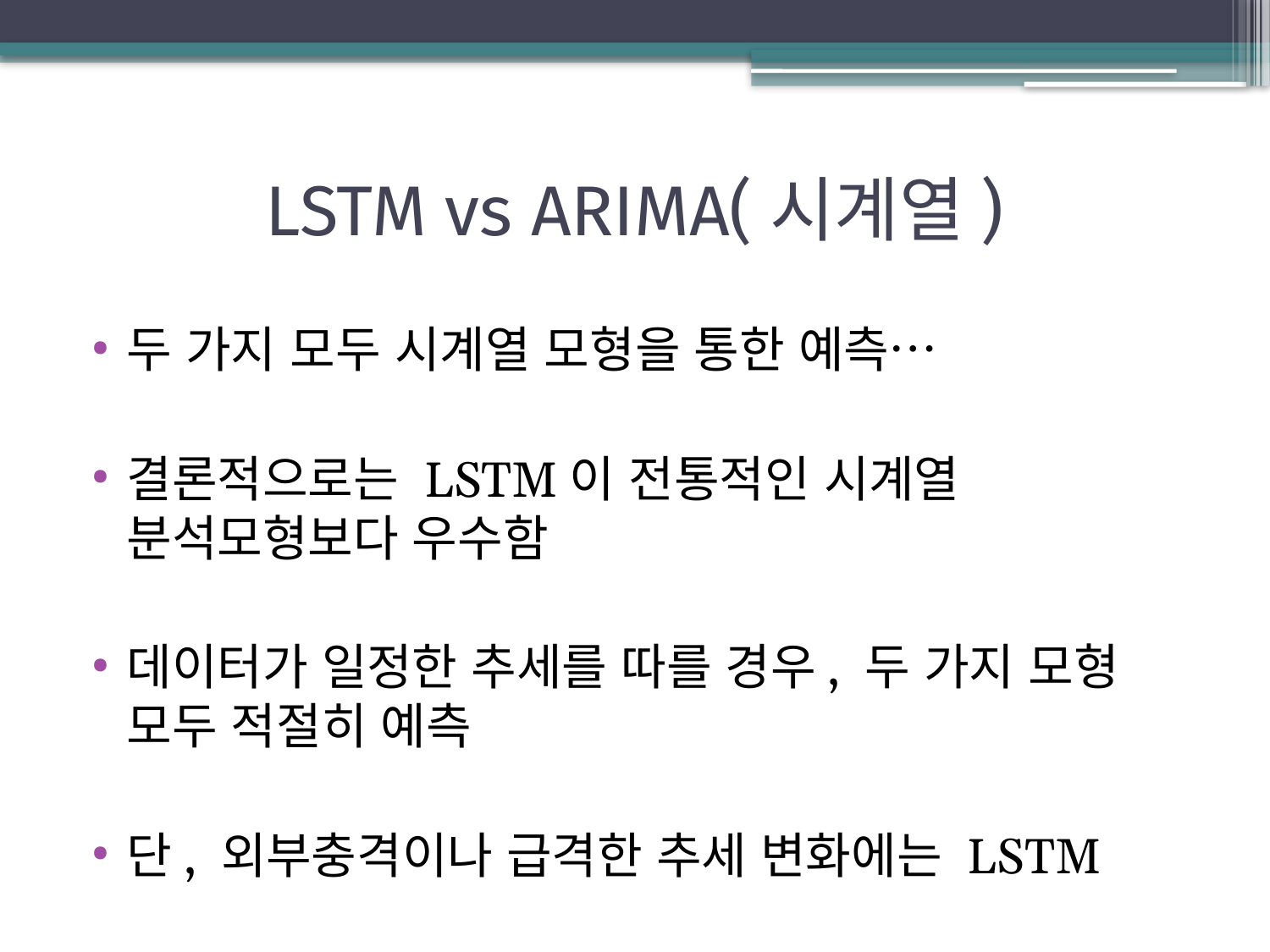

# LSTM vs ARIMA(시계열)
두 가지 모두 시계열 모형을 통한 예측…

결론적으로는 LSTM이 전통적인 시계열 분석모형보다 우수함

데이터가 일정한 추세를 따를 경우, 두 가지 모형 모두 적절히 예측

단, 외부충격이나 급격한 추세 변화에는 LSTM